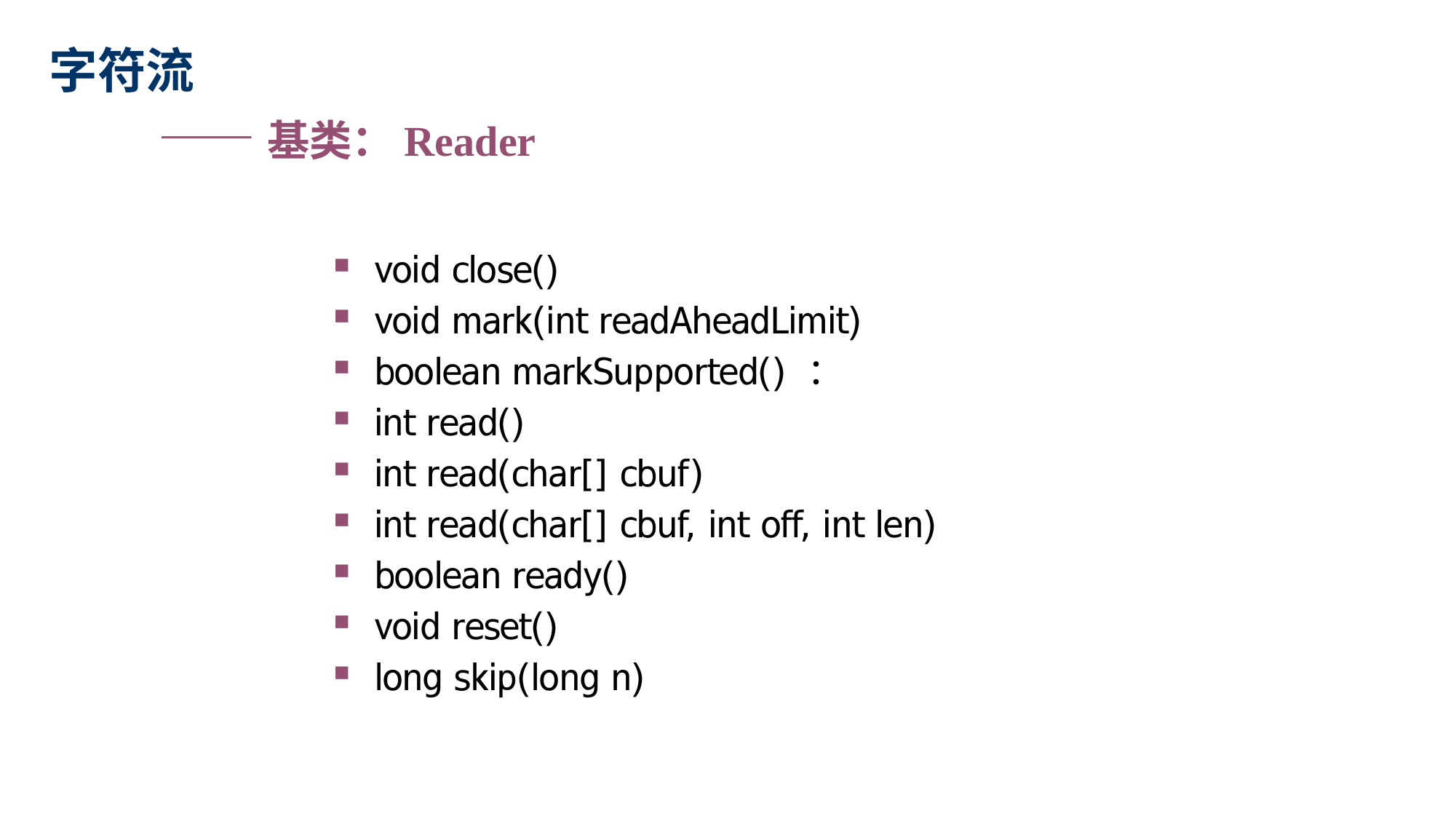

字符流
	——基类：Reader
void close()
void mark(int readAheadLimit)
boolean markSupported() ：
int read()
int read(char[] cbuf)
int read(char[] cbuf, int off, int len)
boolean ready()
void reset()
long skip(long n)